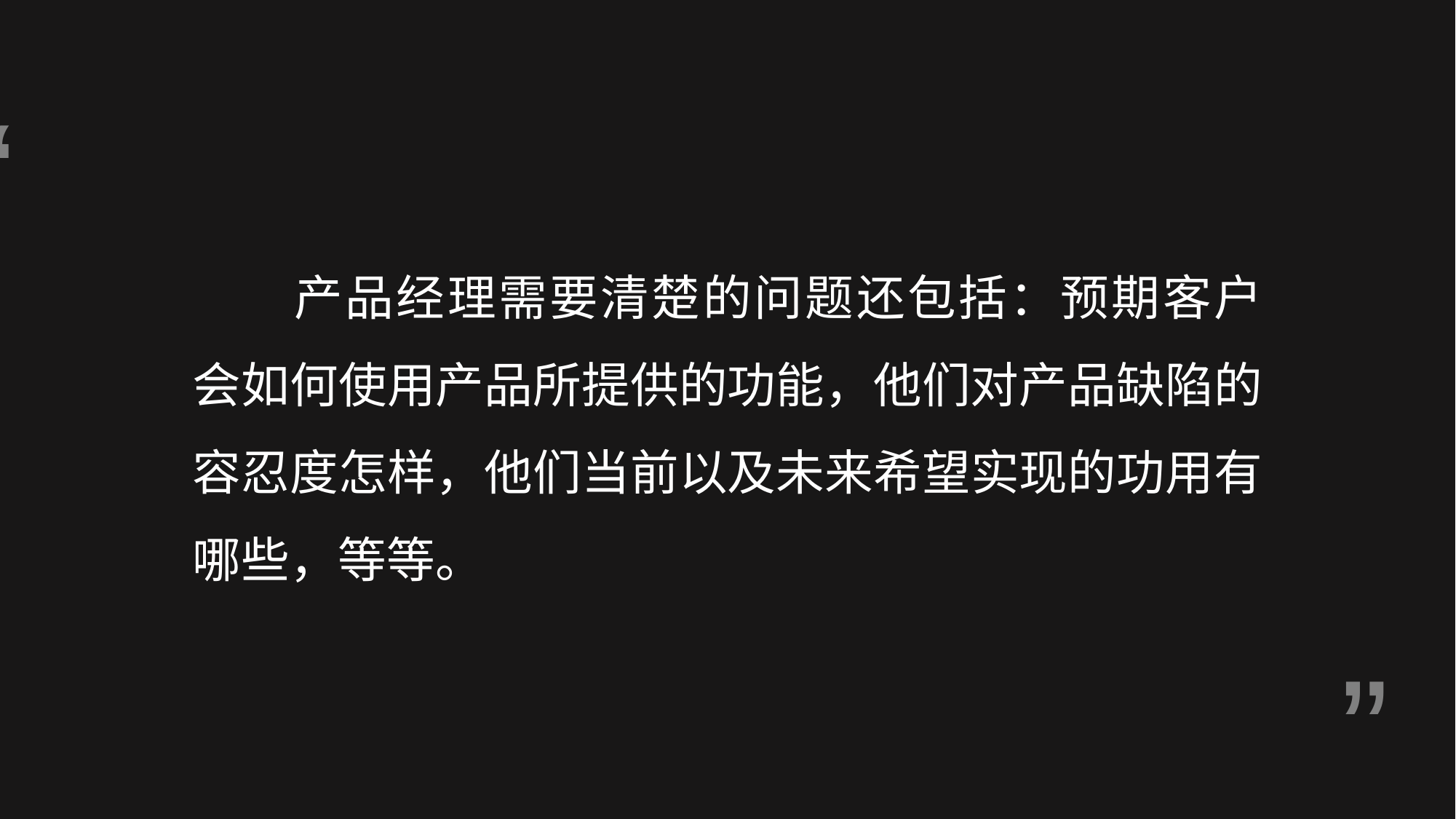

“
产品经理需要清楚的问题还包括：预期客户会如何使用产品所提供的功能，他们对产品缺陷的容忍度怎样，他们当前以及未来希望实现的功用有哪些，等等。
”